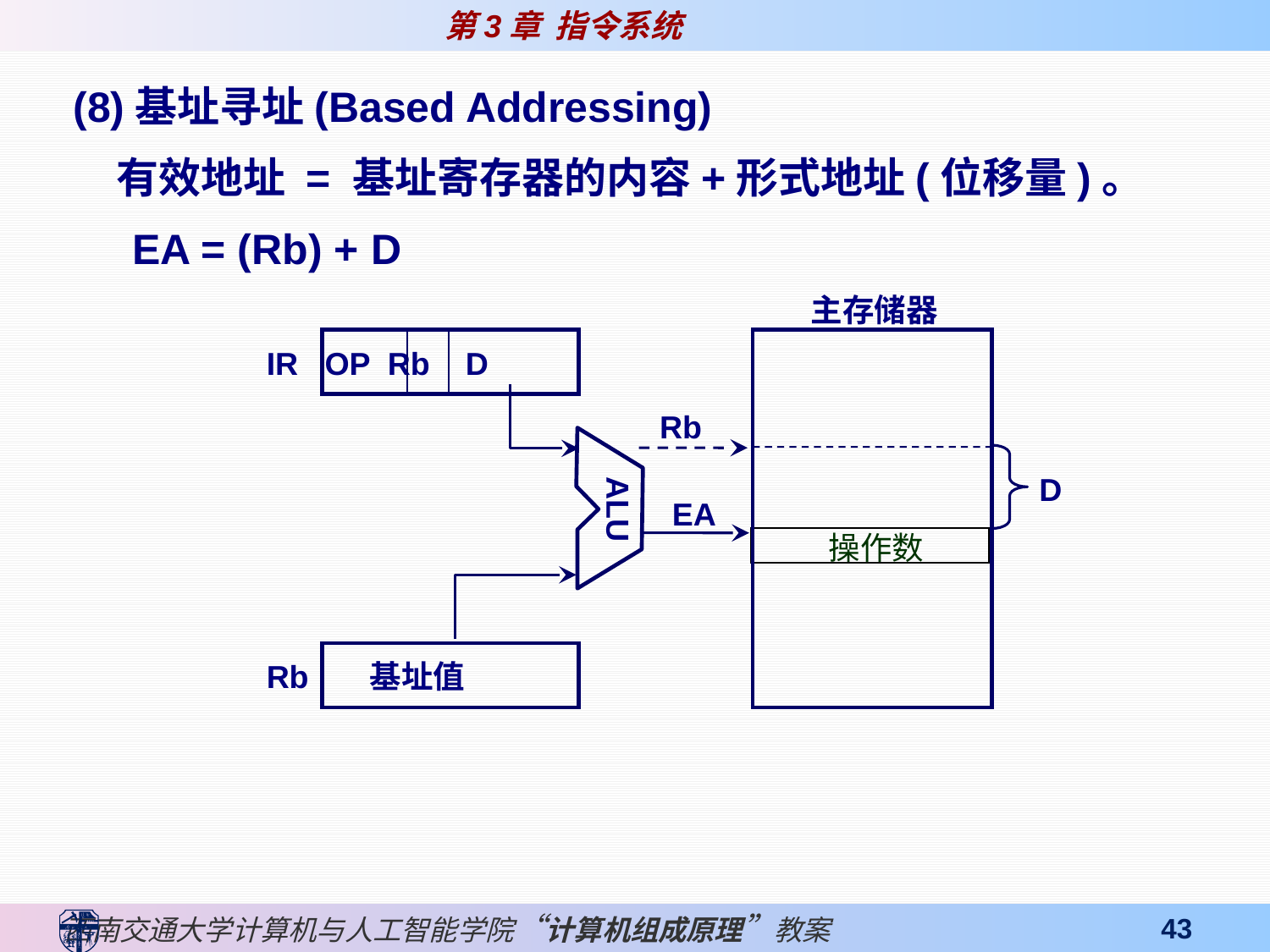

(8)基址寻址(Based Addressing)
      有效地址 = 基址寄存器的内容+形式地址(位移量)。
       EA = (Rb) + D
主存储器

IR   OP  Rb    D

Rb

ALU
D
EA
 操作数

Rb      基址值